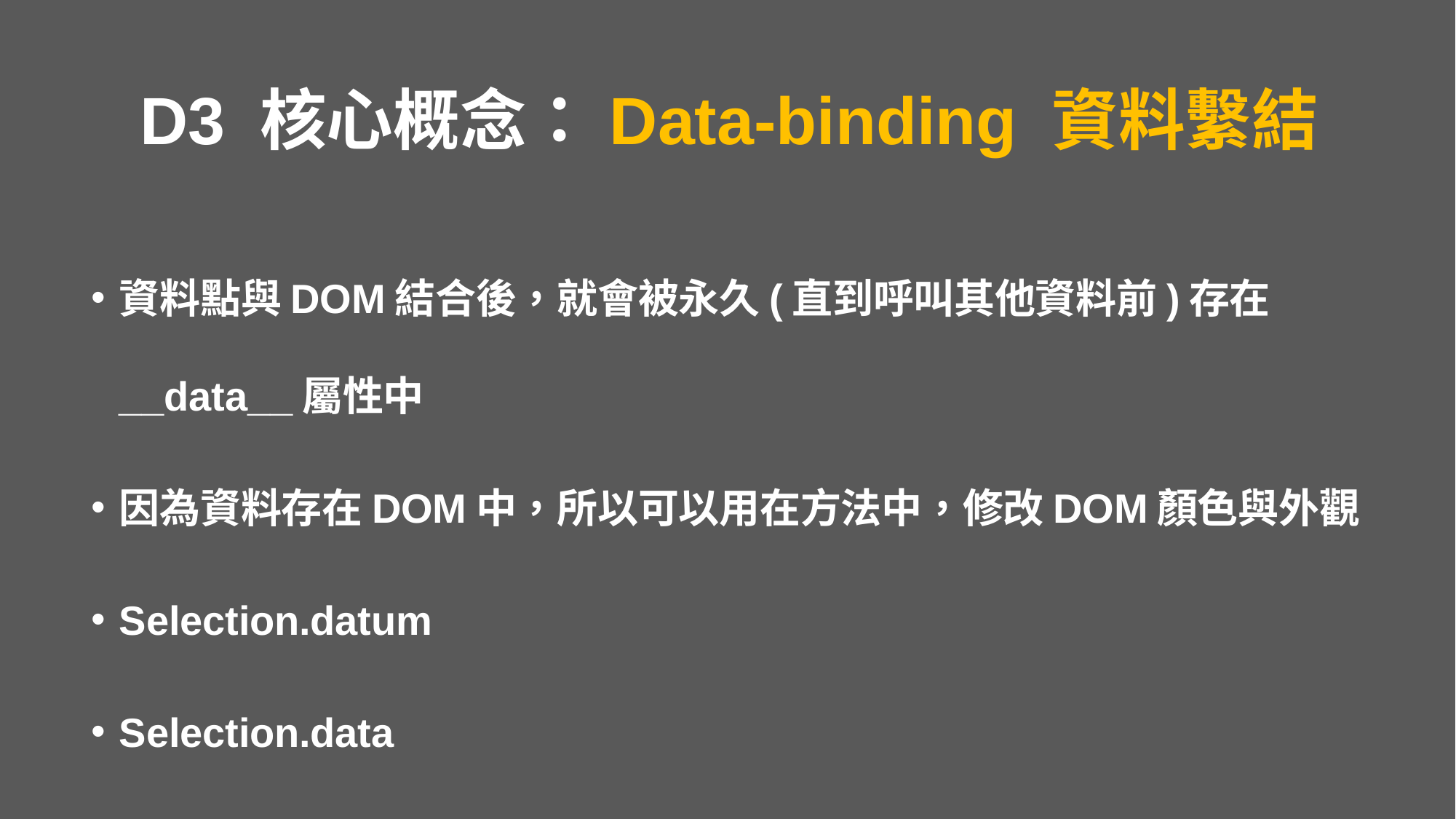

# D3 核心概念：Data-binding 資料繫結
資料點與DOM結合後，就會被永久(直到呼叫其他資料前)存在__data__屬性中
因為資料存在DOM中，所以可以用在方法中，修改DOM顏色與外觀
Selection.datum
Selection.data